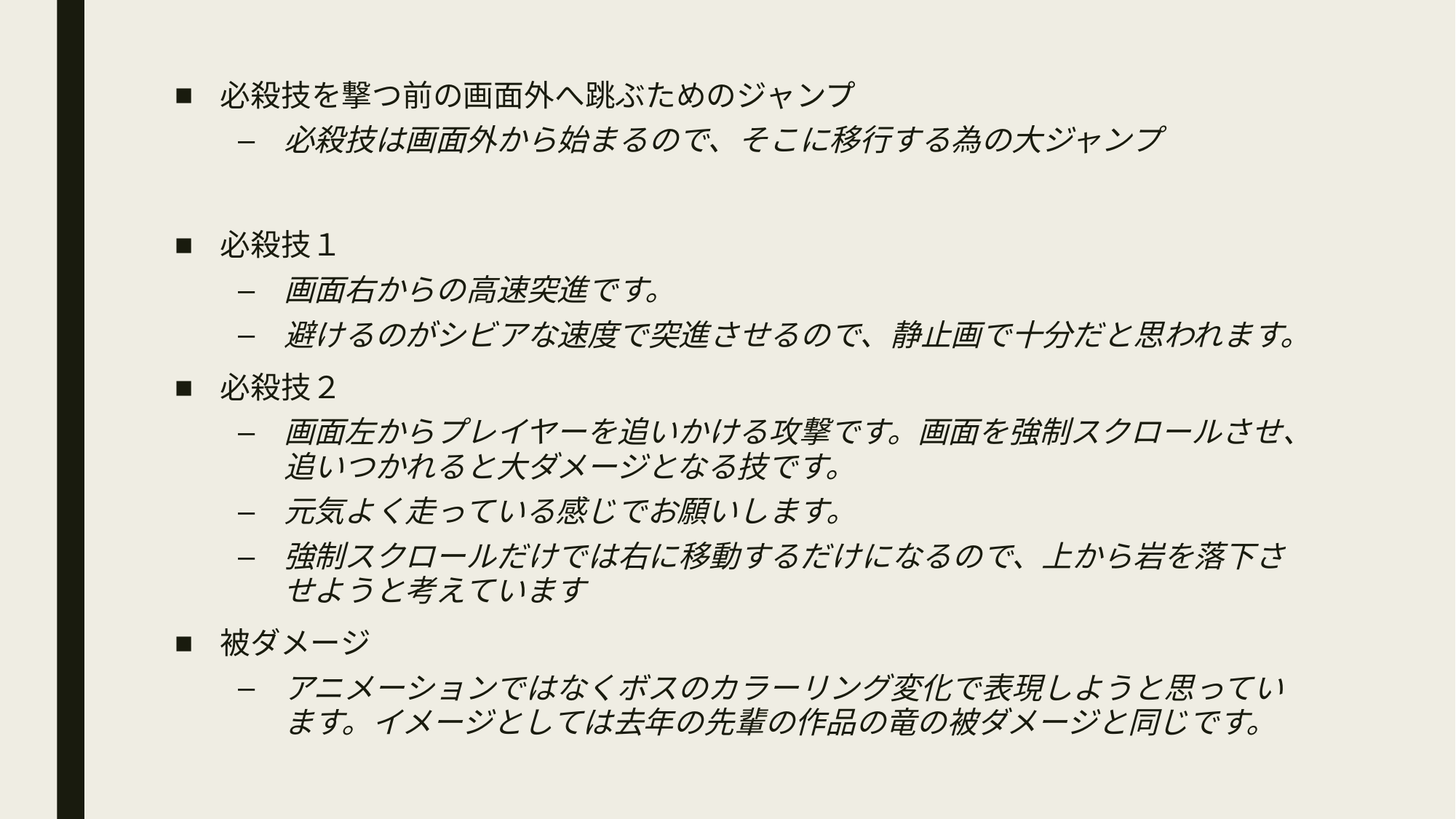

必殺技を撃つ前の画面外へ跳ぶためのジャンプ
必殺技は画面外から始まるので、そこに移行する為の大ジャンプ

必殺技１
画面右からの高速突進です。
避けるのがシビアな速度で突進させるので、静止画で十分だと思われます。
必殺技２
画面左からプレイヤーを追いかける攻撃です。画面を強制スクロールさせ、追いつかれると大ダメージとなる技です。
元気よく走っている感じでお願いします。
強制スクロールだけでは右に移動するだけになるので、上から岩を落下させようと考えています
被ダメージ
アニメーションではなくボスのカラーリング変化で表現しようと思っています。イメージとしては去年の先輩の作品の竜の被ダメージと同じです。